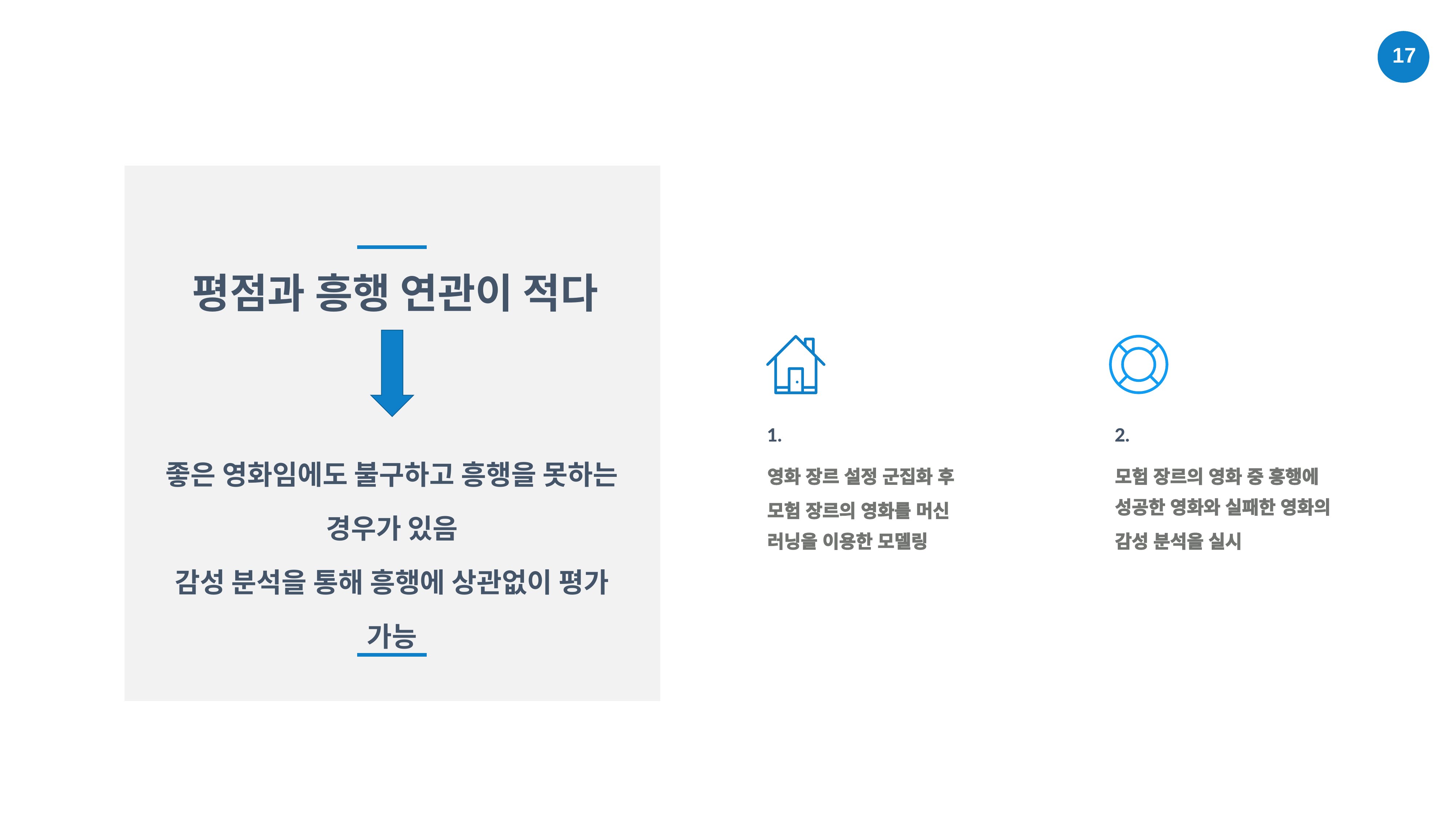

평점과 흥행 연관이 적다

1.
2.
좋은 영화임에도 불구하고 흥행을 못하는 경우가 있음
감성 분석을 통해 흥행에 상관없이 평가 가능
영화 장르 설정 군집화 후
모험 장르의 영화를 머신 러닝을 이용한 모델링
모험 장르의 영화 중 흥행에 성공한 영화와 실패한 영화의
감성 분석을 실시